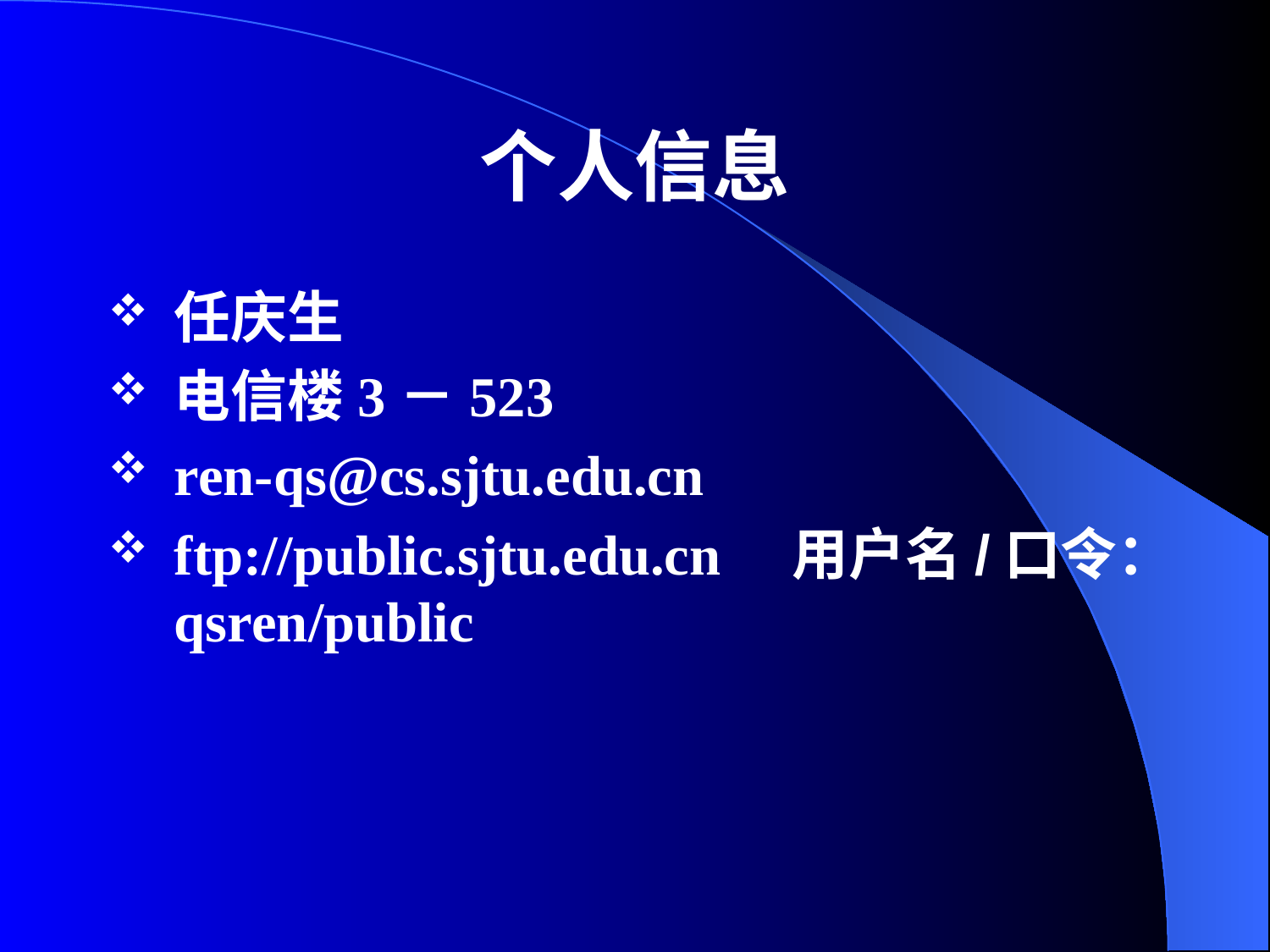

# 个人信息
任庆生
电信楼3－523
ren-qs@cs.sjtu.edu.cn
ftp://public.sjtu.edu.cn    用户名/口令：qsren/public